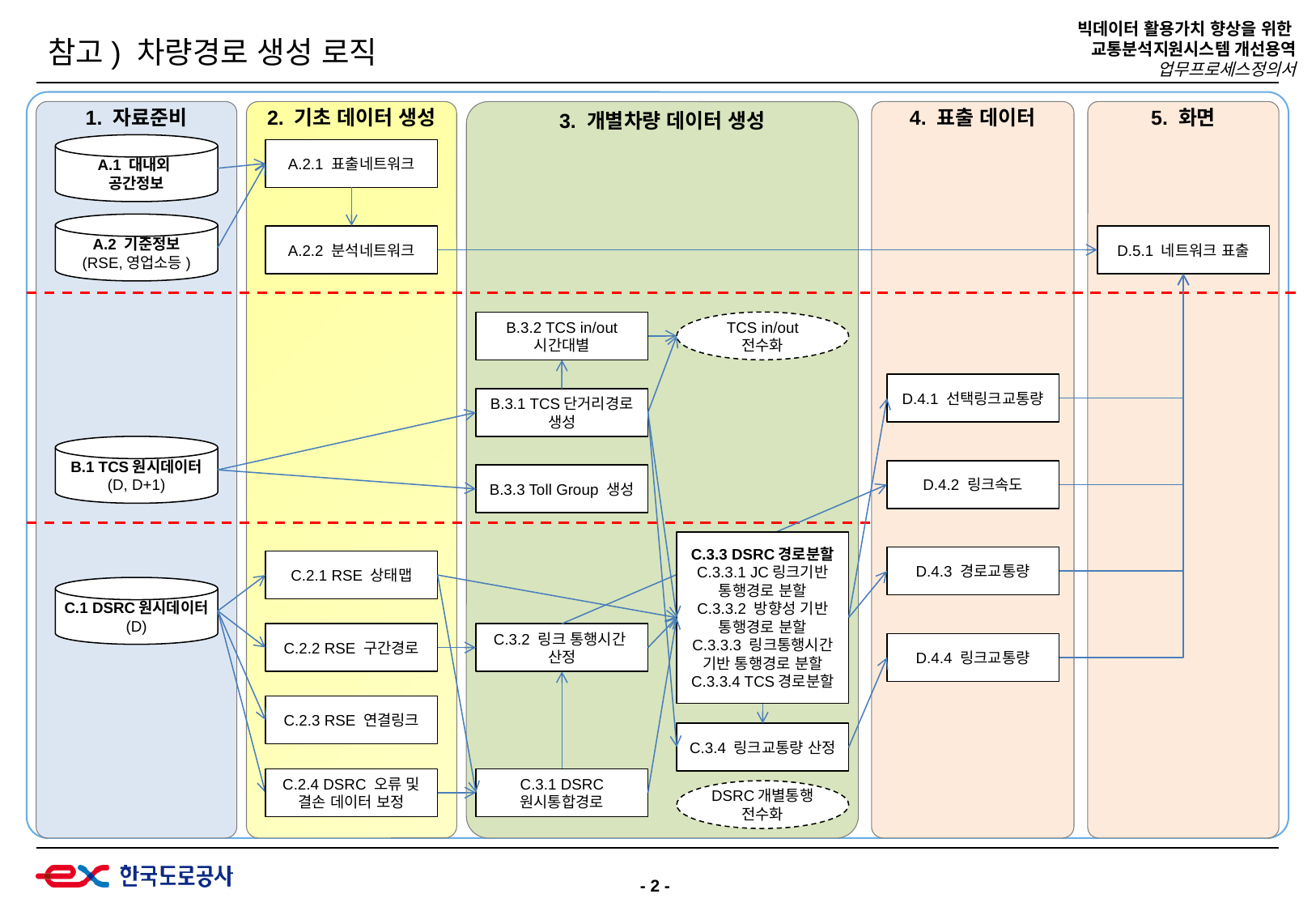

참고) 차량경로 생성 로직

1. 자료준비
2. 기초 데이터 생성
4. 표출 데이터
5. 화면
3. 개별차량 데이터 생성
A.1 대내외
공간정보
A.2.1 표출네트워크
A.2 기준정보
(RSE,영업소등)
A.2.2 분석네트워크
D.5.1 네트워크 표출
B.3.2 TCS in/out
시간대별
TCS in/out
전수화
D.4.1 선택링크교통량
B.3.1 TCS단거리경로 생성
B.1 TCS원시데이터
(D, D+1)
D.4.2 링크속도
B.3.3 Toll Group 생성
C.3.3 DSRC경로분할
C.3.3.1 JC링크기반 통행경로 분할
C.3.3.2 방향성 기반 통행경로 분할
C.3.3.3 링크통행시간 기반 통행경로 분할
C.3.3.4 TCS경로분할
D.4.3 경로교통량
C.2.1 RSE 상태맵
C.1 DSRC원시데이터
(D)
C.2.2 RSE 구간경로
C.3.2 링크 통행시간
산정
D.4.4 링크교통량
C.2.3 RSE 연결링크
C.3.4 링크교통량 산정
C.2.4 DSRC 오류 및
결손 데이터 보정
C.3.1 DSRC 원시통합경로
DSRC개별통행
전수화